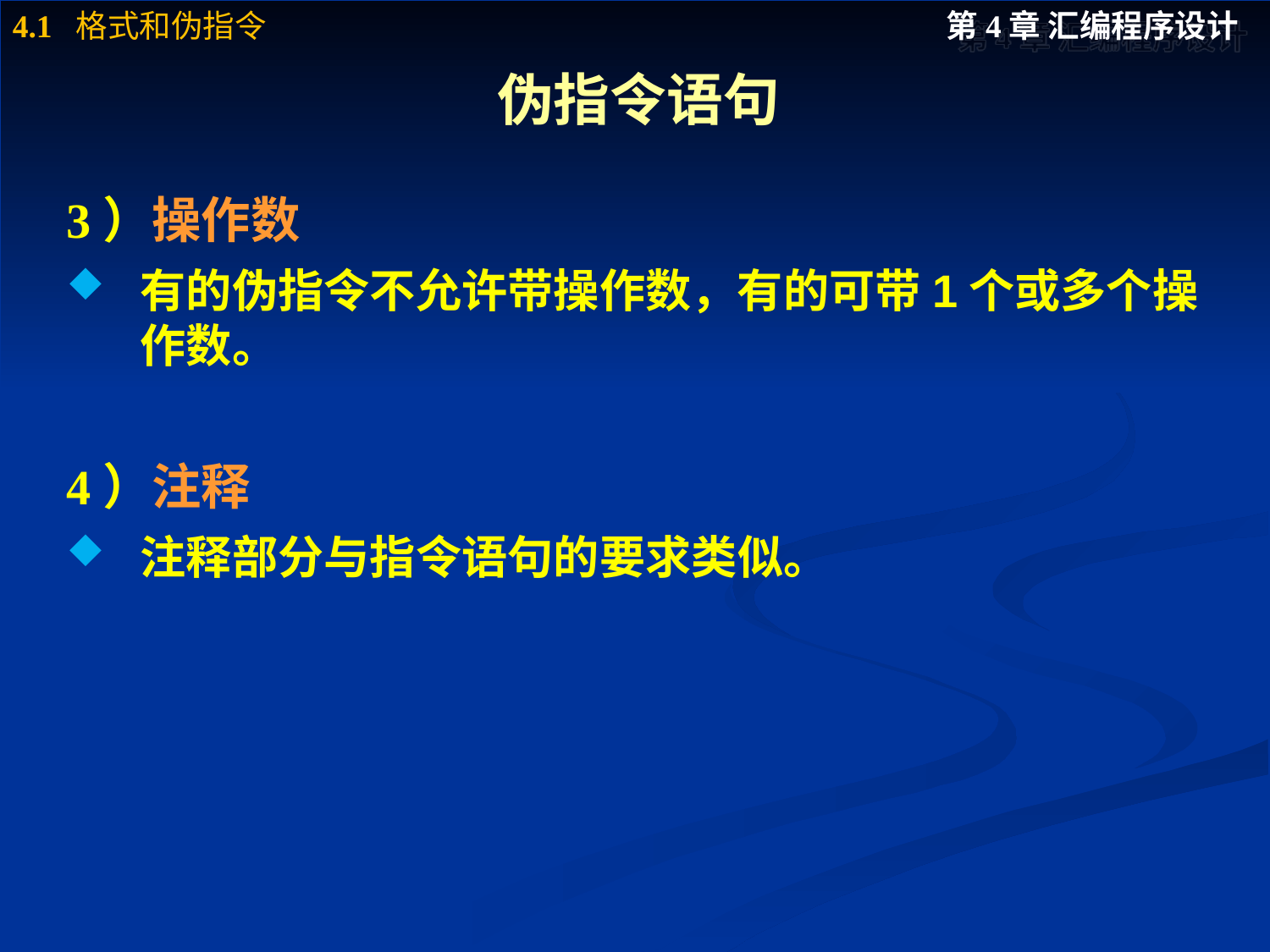

# 伪指令语句
3）操作数
有的伪指令不允许带操作数，有的可带1个或多个操作数。

4）注释
注释部分与指令语句的要求类似。